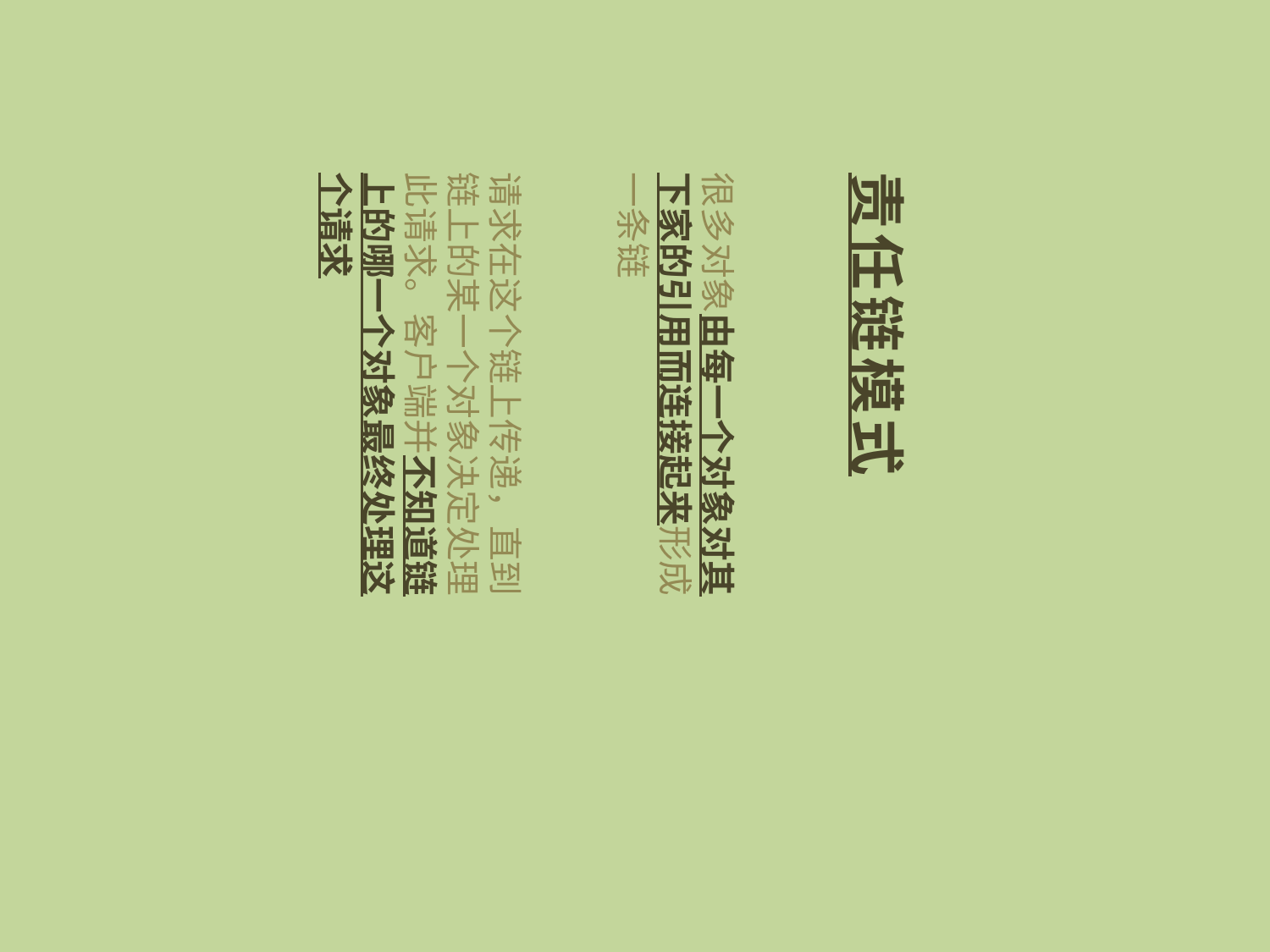

很多对象由每一个对象对其
下家的引用而连接起来形成
一条链

请求在这个链上传递，直到
链上的某一个对象决定处理
此请求。客户端并不知道链
上的哪一个对象最终处理这
个请求
责任链模式